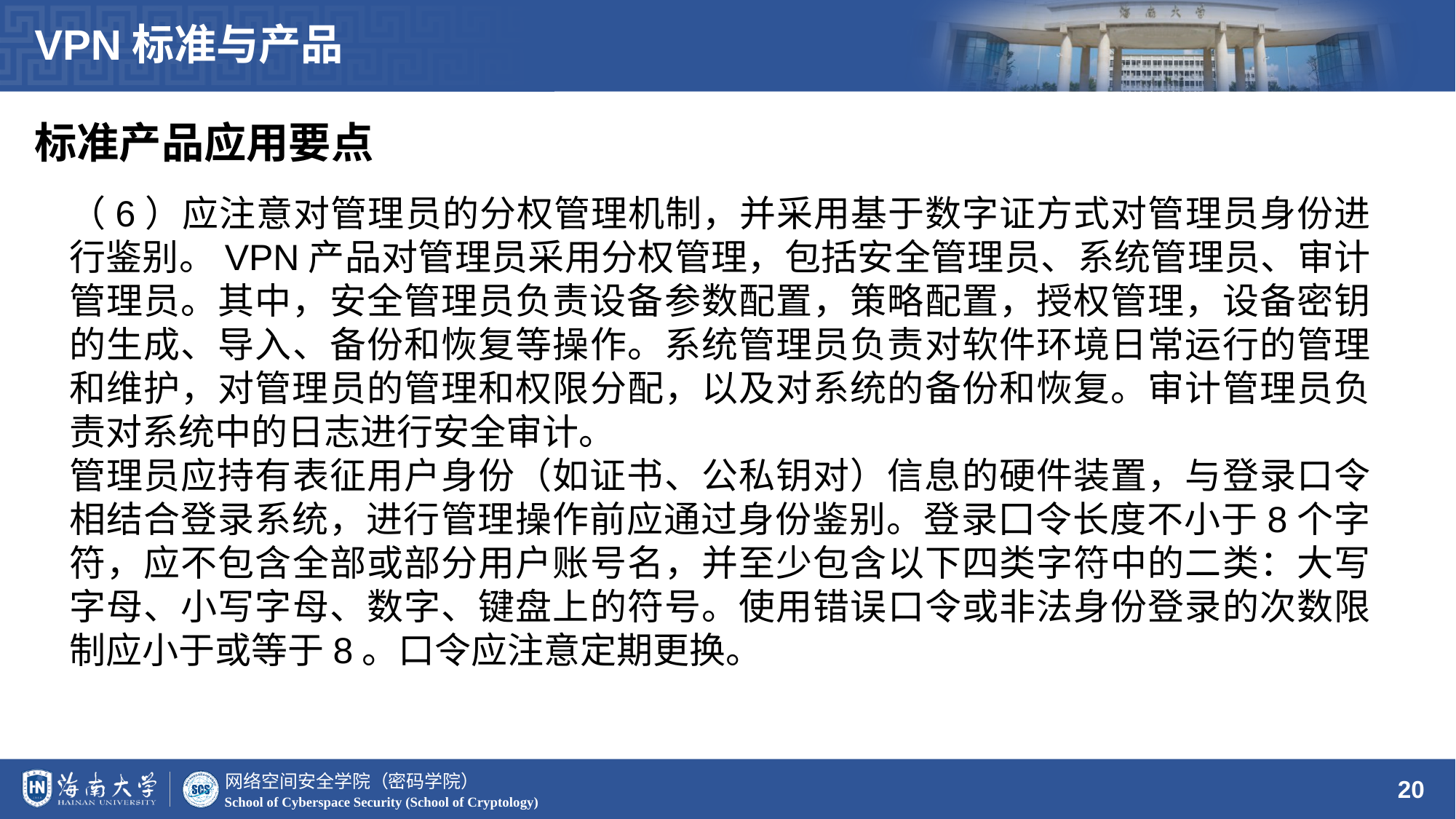

VPN标准与产品
标准产品应用要点
（6）应注意对管理员的分权管理机制，并采用基于数字证方式对管理员身份进行鉴别。VPN产品对管理员采用分权管理，包括安全管理员、系统管理员、审计管理员。其中，安全管理员负责设备参数配置，策略配置，授权管理，设备密钥的生成、导入、备份和恢复等操作。系统管理员负责对软件环境日常运行的管理和维护，对管理员的管理和权限分配，以及对系统的备份和恢复。审计管理员负责对系统中的日志进行安全审计。
管理员应持有表征用户身份（如证书、公私钥对）信息的硬件装置，与登录口令相结合登录系统，进行管理操作前应通过身份鉴别。登录囗令长度不小于8个字符，应不包含全部或部分用户账号名，并至少包含以下四类字符中的二类：大写字母、小写字母、数字、键盘上的符号。使用错误口令或非法身份登录的次数限制应小于或等于8。口令应注意定期更换。
20